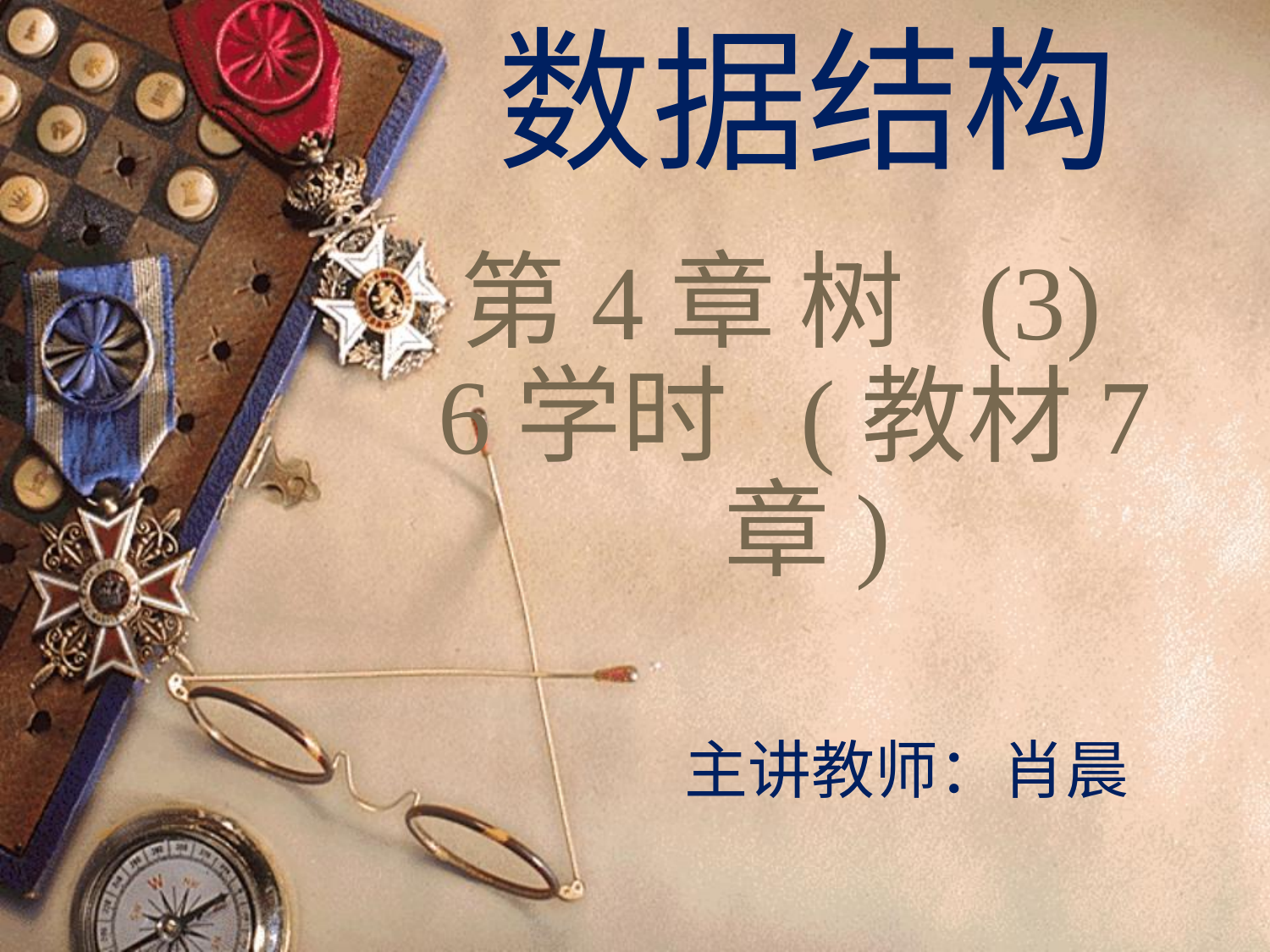

# 数据结构 第4章 树  (3) 6学时  (教材7章)

主讲教师：肖晨